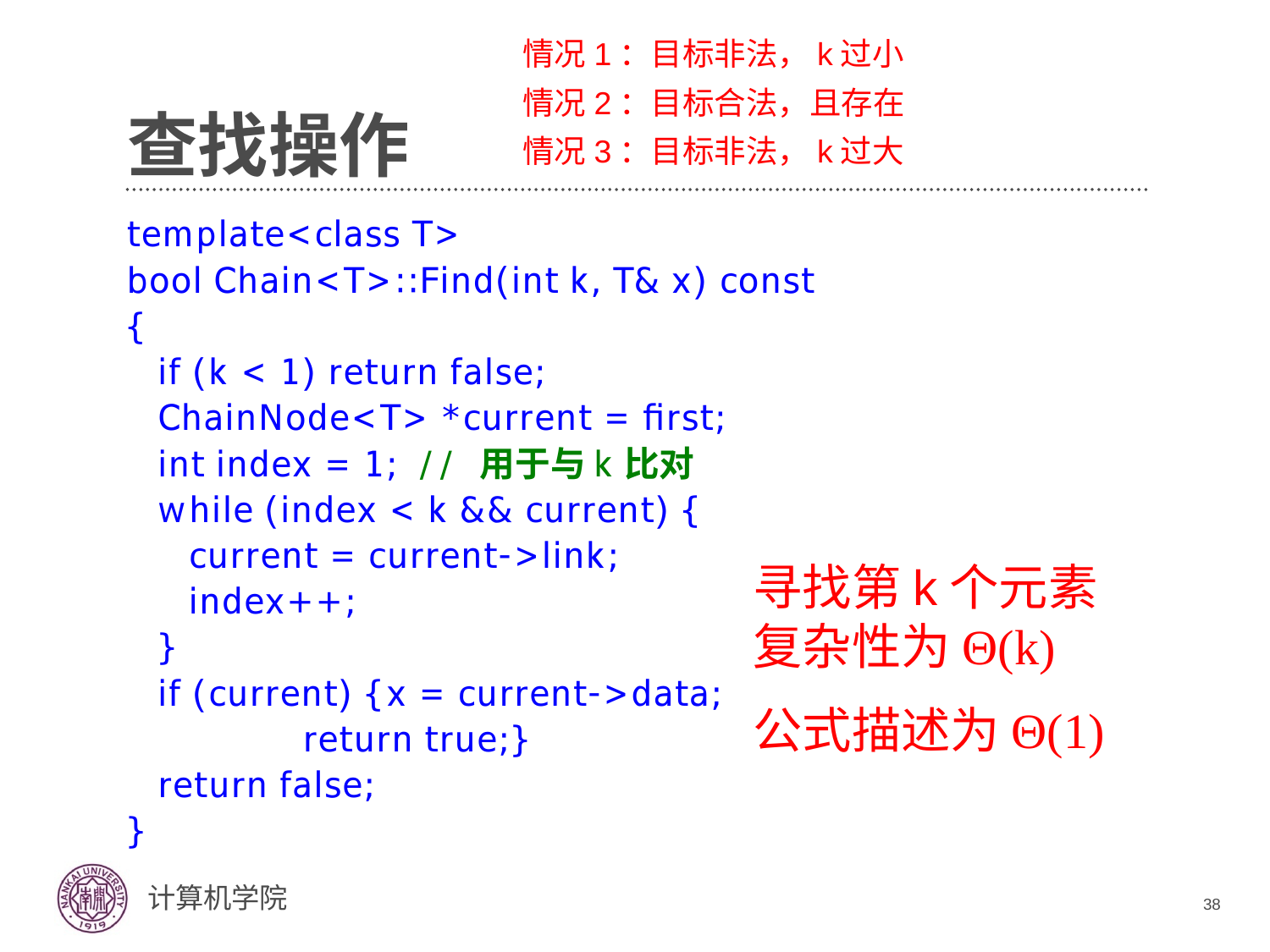

情况1：目标非法，k过小
情况2：目标合法，且存在
情况3：目标非法，k过大
# 查找操作
template<class T>
bool Chain<T>::Find(int k, T& x) const
{
   if (k < 1) return false;
   ChainNode<T> *current = first;
   int index = 1;  // 用于与k比对
   while (index < k && current) {
      current = current->link;
      index++;
   }
   if (current) {x = current->data;
                 return true;}
   return false;
}
寻找第k个元素
复杂性为Θ(k)
公式描述为Θ(1)
38